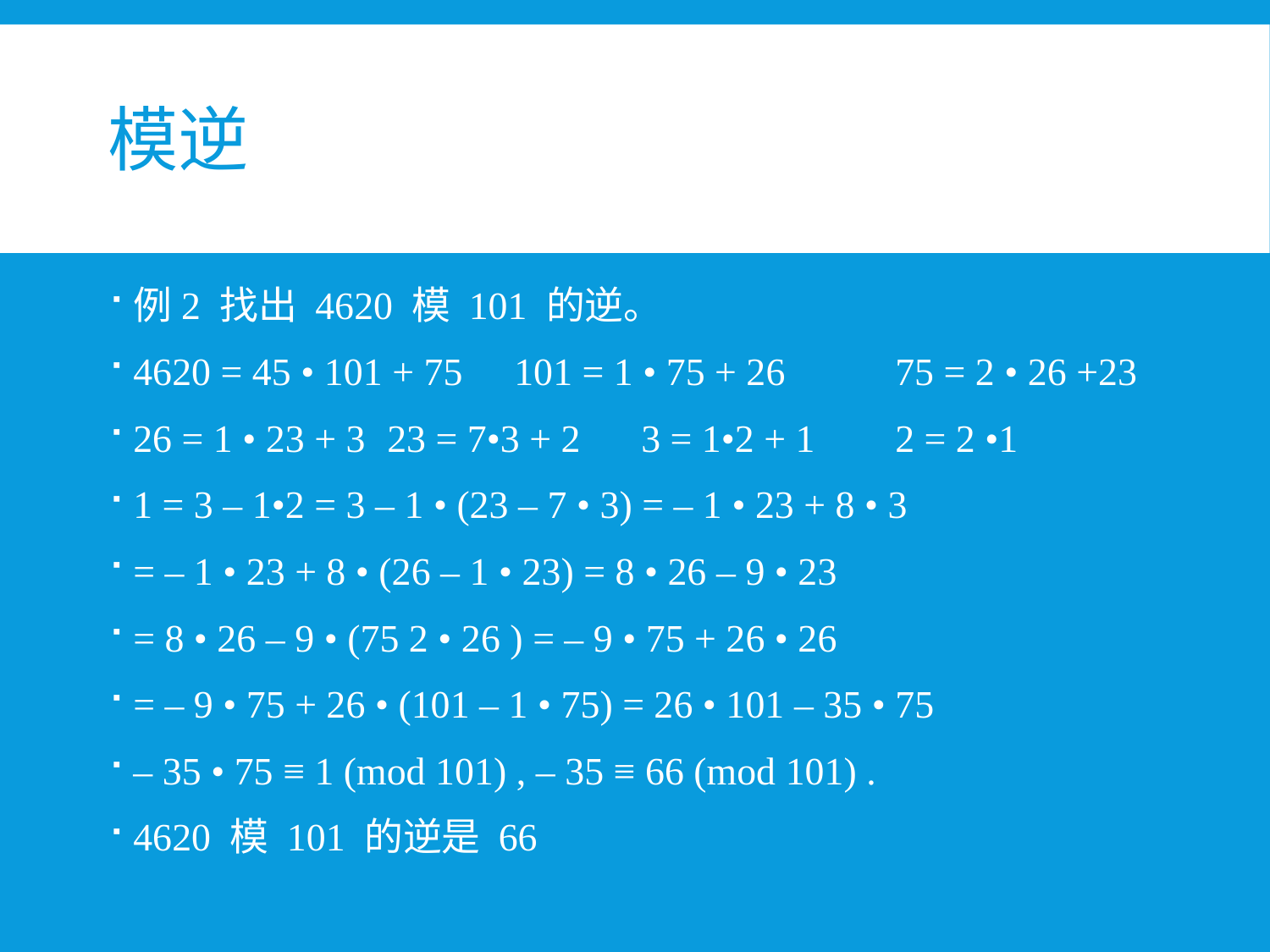

# 模逆
例2 找出 4620 模 101 的逆。
4620 = 45 • 101 + 75	101 = 1 • 75 + 26	75 = 2 • 26 +23
26 = 1 • 23 + 3	23 = 7•3 + 2	3 = 1•2 + 1	2 = 2 •1
1 = 3 – 1•2 = 3 – 1 • (23 – 7 • 3) = – 1 • 23 + 8 • 3
= – 1 • 23 + 8 • (26 – 1 • 23) = 8 • 26 – 9 • 23
= 8 • 26 – 9 • (75 2 • 26 ) = – 9 • 75 + 26 • 26
= – 9 • 75 + 26 • (101 – 1 • 75) = 26 • 101 – 35 • 75
– 35 • 75 ≡ 1 (mod 101) , – 35 ≡ 66 (mod 101) .
4620 模 101 的逆是 66